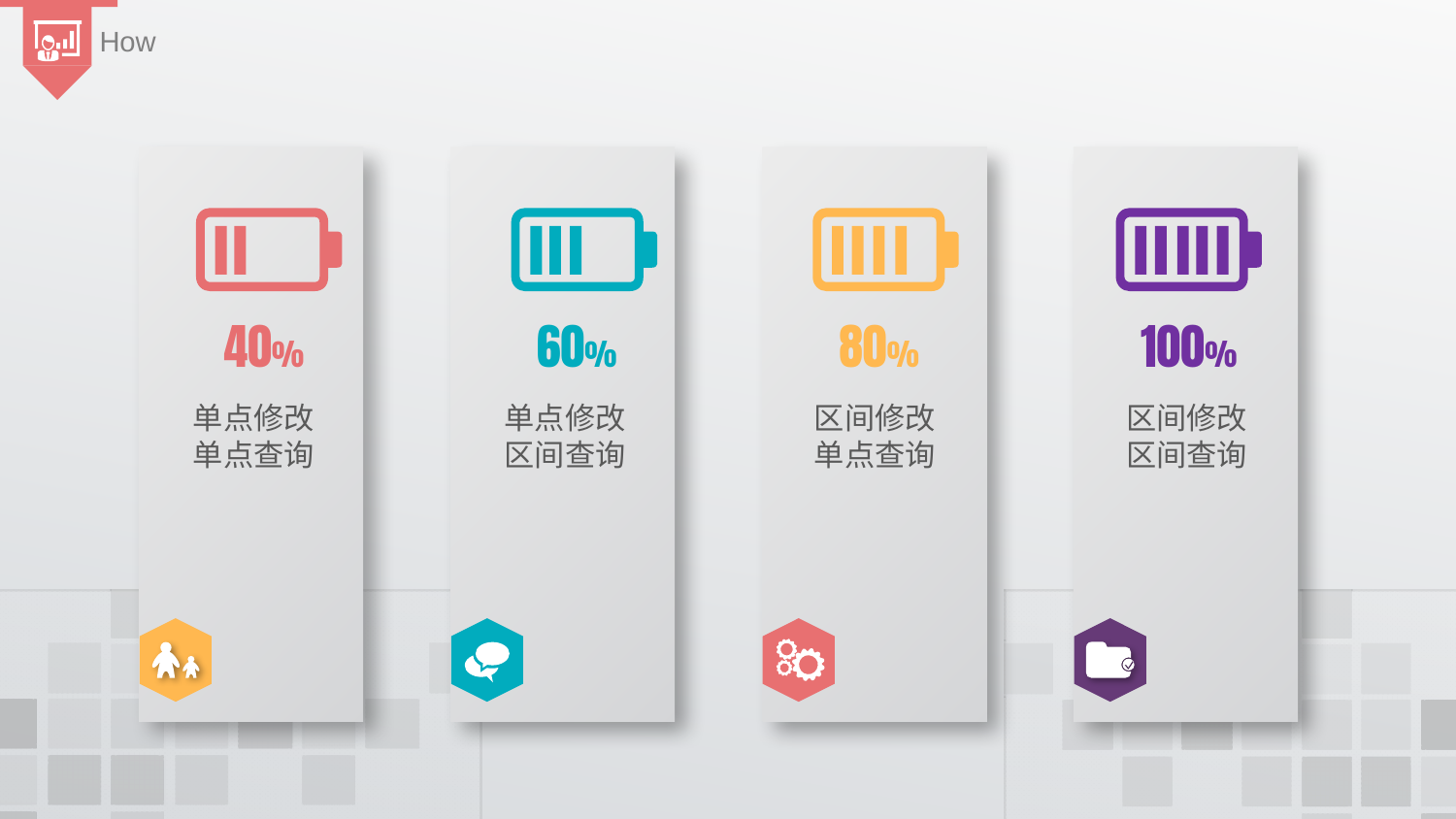

How

40%
60%
80%
100%
单点修改
单点查询
单点修改
区间查询
区间修改
单点查询
区间修改
区间查询